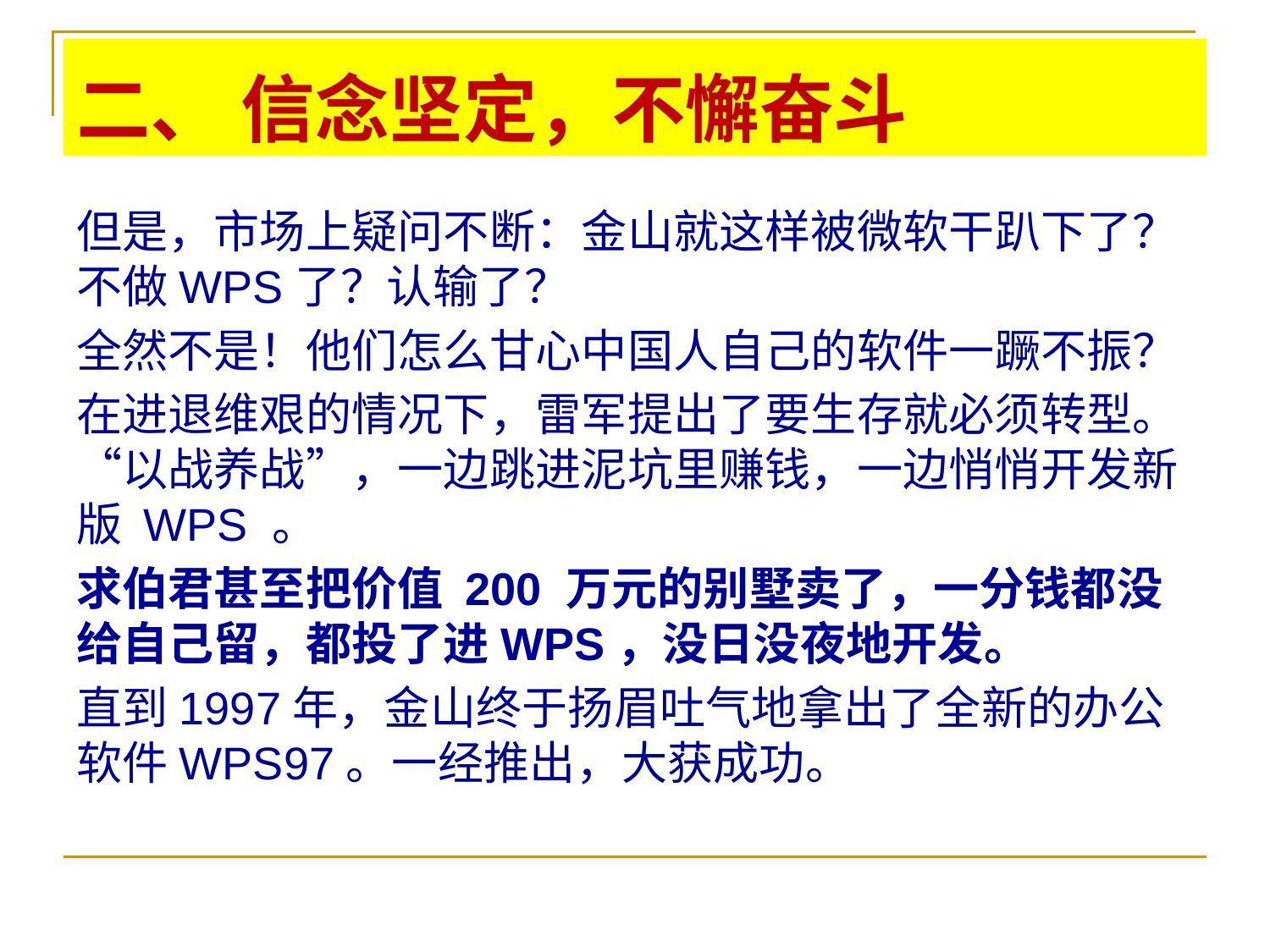

# 二、 信念坚定，不懈奋斗
但是，市场上疑问不断：金山就这样被微软干趴下了？不做WPS了？认输了？
全然不是！他们怎么甘心中国人自己的软件一蹶不振？
在进退维艰的情况下，雷军提出了要生存就必须转型。 “以战养战”，一边跳进泥坑里赚钱，一边悄悄开发新版 WPS 。
求伯君甚至把价值 200 万元的别墅卖了，一分钱都没给自己留，都投了进WPS，没日没夜地开发。
直到1997年，金山终于扬眉吐气地拿出了全新的办公软件WPS97。一经推出，大获成功。

48